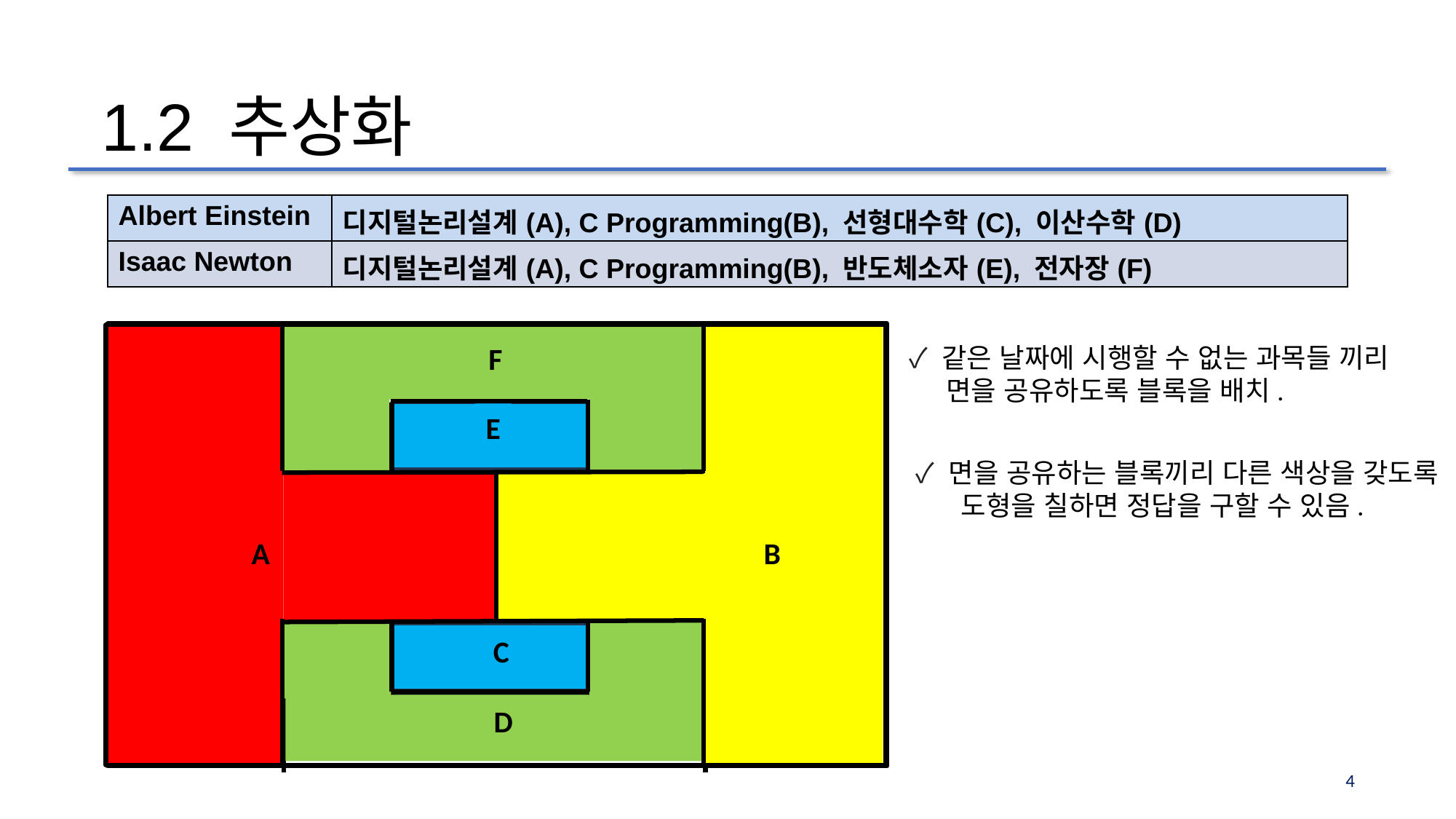

1.2 추상화
| Albert Einstein | 디지털논리설계(A), C Programming(B), 선형대수학(C), 이산수학(D) |
| --- | --- |
| Isaac Newton | 디지털논리설계(A), C Programming(B), 반도체소자(E), 전자장(F) |

F

E

A
B

C

D

F

E

A
B

C

D
✓ 같은 날짜에 시행할 수 없는 과목들 끼리
    면을 공유하도록 블록을 배치.
✓ 면을 공유하는 블록끼리 다른 색상을 갖도록
     도형을 칠하면 정답을 구할 수 있음.
4